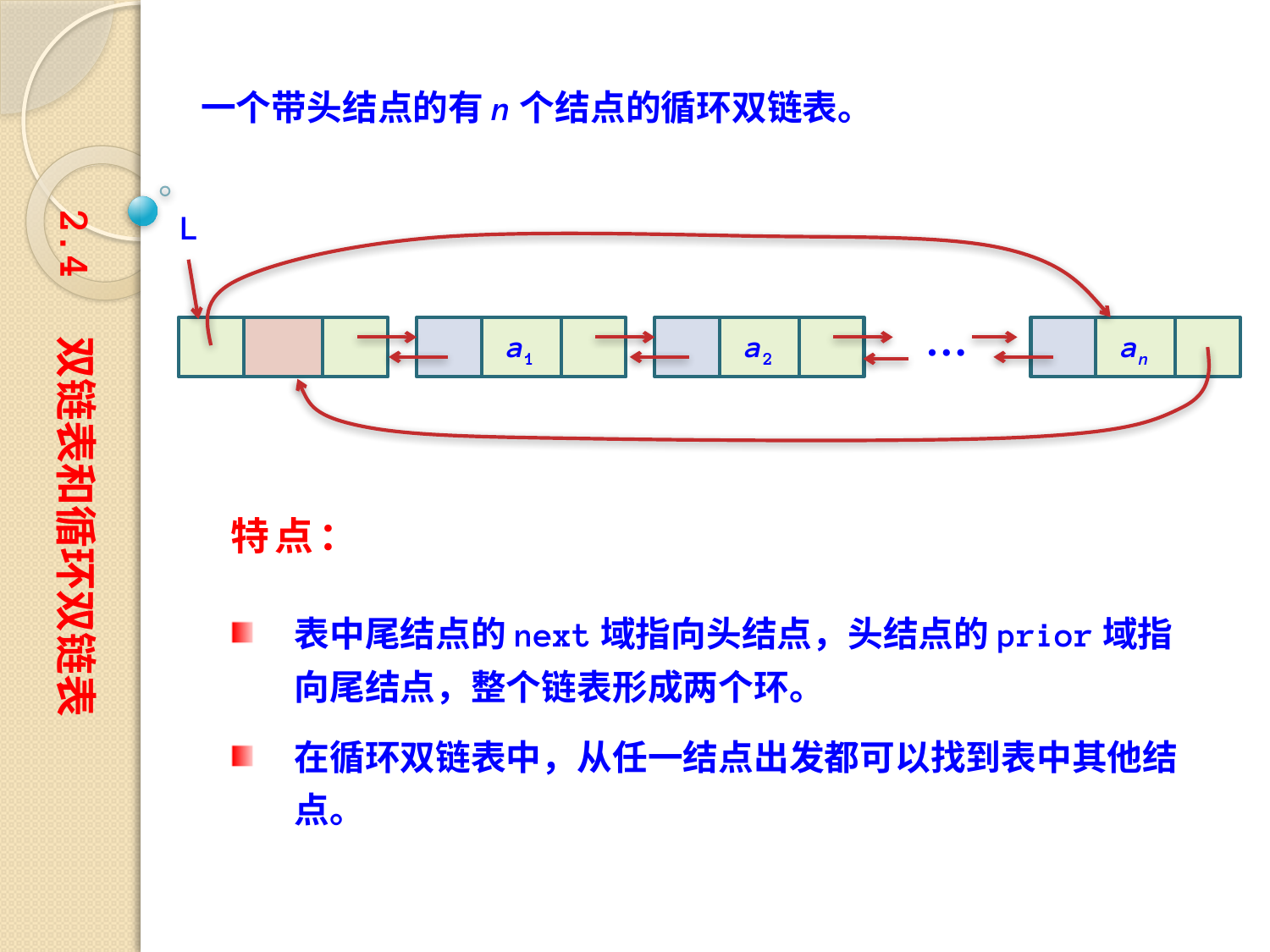

一个带头结点的有n个结点的循环双链表。
2.4  双链表和循环双链表
L

…

a1

a2

an

特点：
表中尾结点的next域指向头结点，头结点的prior域指向尾结点，整个链表形成两个环。
在循环双链表中，从任一结点出发都可以找到表中其他结点。